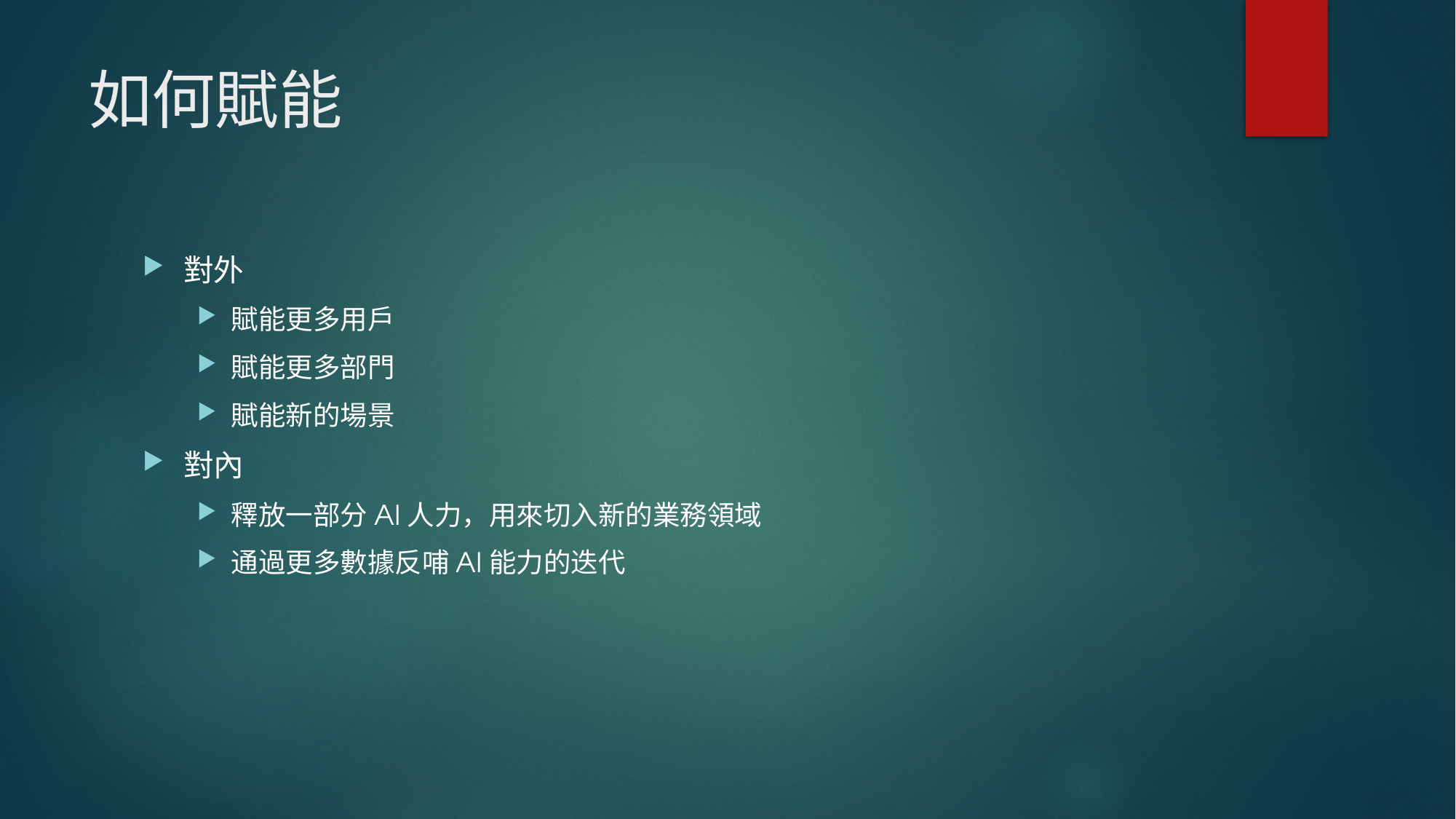

# 如何賦能
對外
賦能更多用戶
賦能更多部門
賦能新的場景
對內
釋放一部分AI人力，用來切入新的業務領域
通過更多數據反哺AI能力的迭代